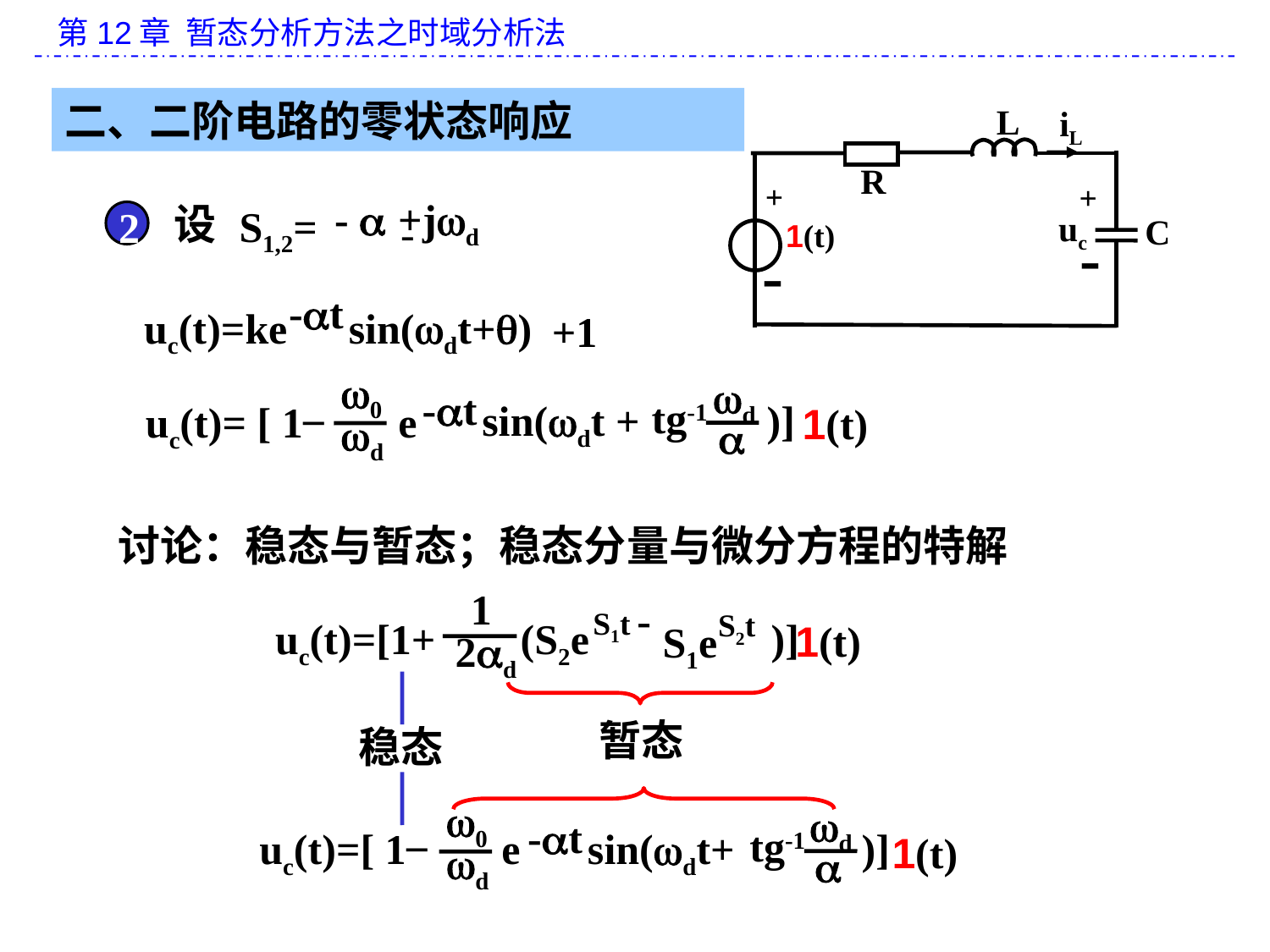

二、二阶电路的零状态响应
L
iL

R

+
+
uc
C
1(t)
-

-

α
+
jωd
S1,2=
-
-
设
2

      -αt
uc(t)=ke
sin(ωdt+θ)
+1
ω0
ωd

ωd
α

tg-1
      -αt
sin(ωdt +            )]
uc(t)= [ 1 ̶        e
1(t)
讨论：稳态与暂态；稳态分量与微分方程的特解
1
-
  S1t
S2t
uc(t)=[1+        (S2e
)]
S1e
2αd

1(t)

稳态

暂态
ω0
ωd

ωd
α

tg-1
      -αt
uc(t)=[ 1 ̶        e
sin(ωdt+            )]
1(t)